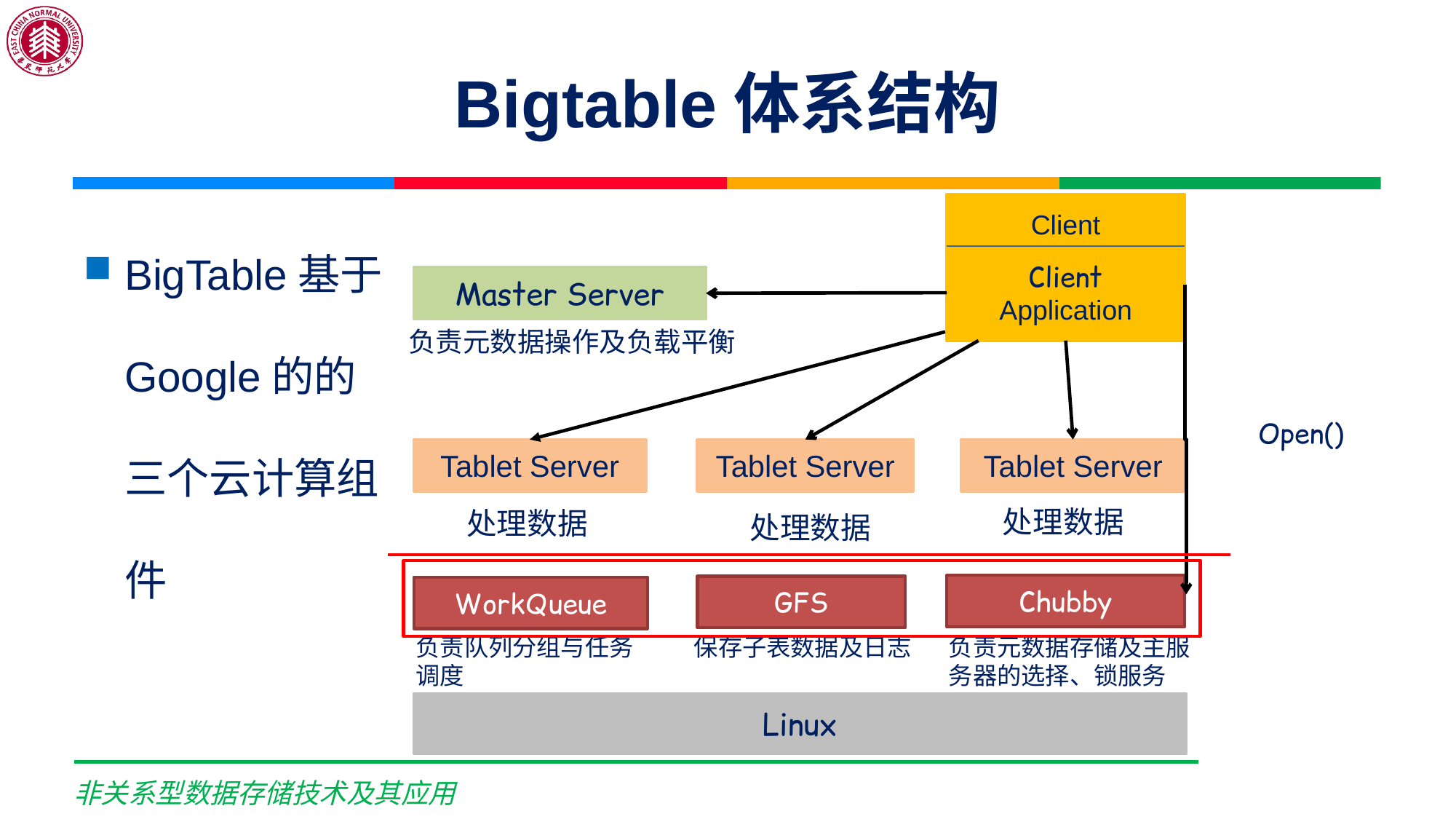

# Bigtable体系结构
BigTable基于Google的的三个云计算组件

Client
Application
Client
Master Server
负责元数据操作及负载平衡
Open()
Tablet Server
Tablet Server
Tablet Server
处理数据
处理数据
处理数据
Chubby
GFS
WorkQueue
负责队列分组与任务调度
保存子表数据及日志
负责元数据存储及主服务器的选择、锁服务
Linux